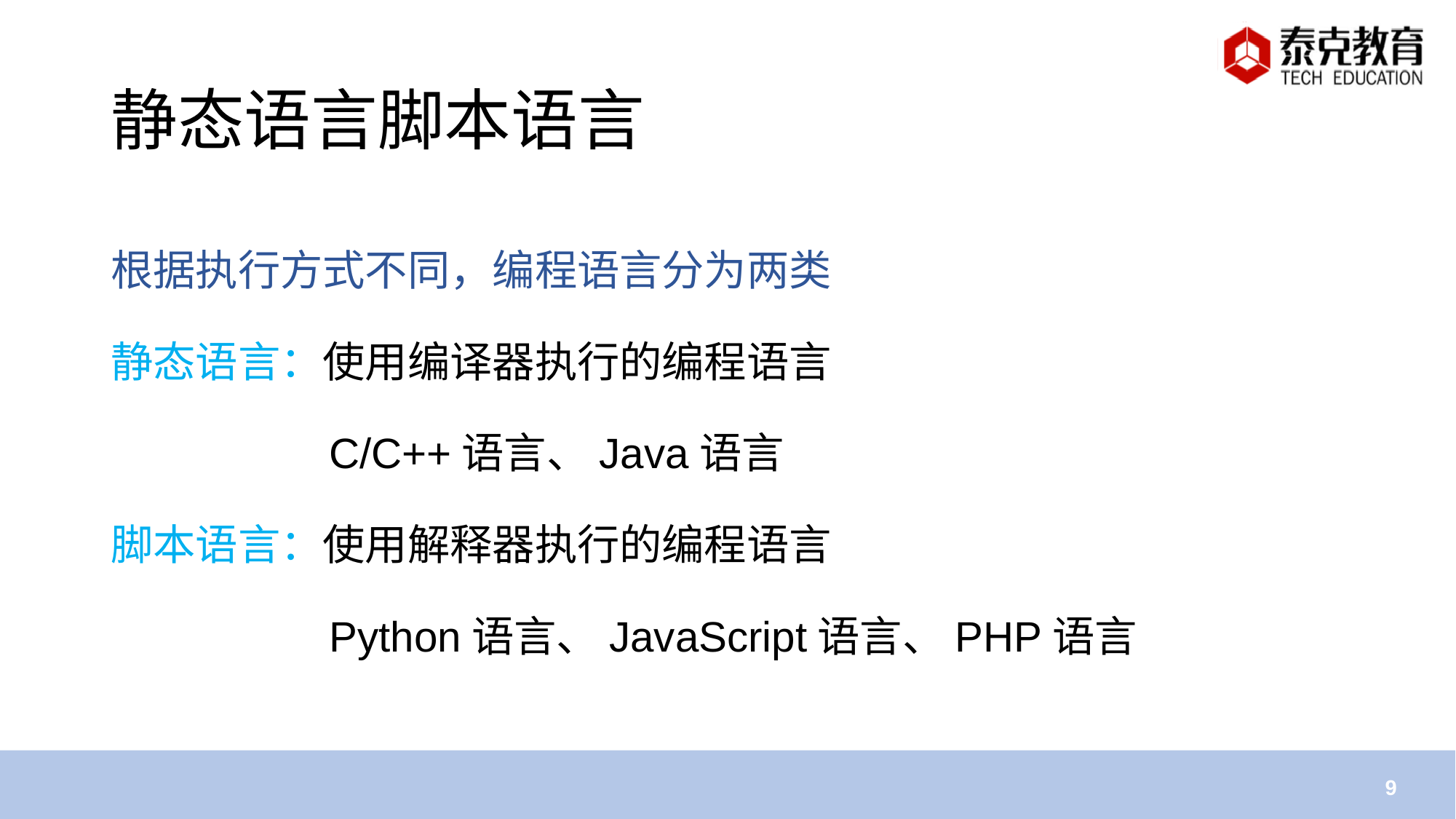

# 静态语言脚本语言
根据执行方式不同，编程语言分为两类
静态语言：使用编译器执行的编程语言
		C/C++语言、Java语言
脚本语言：使用解释器执行的编程语言
		Python语言、JavaScript语言、PHP语言
9